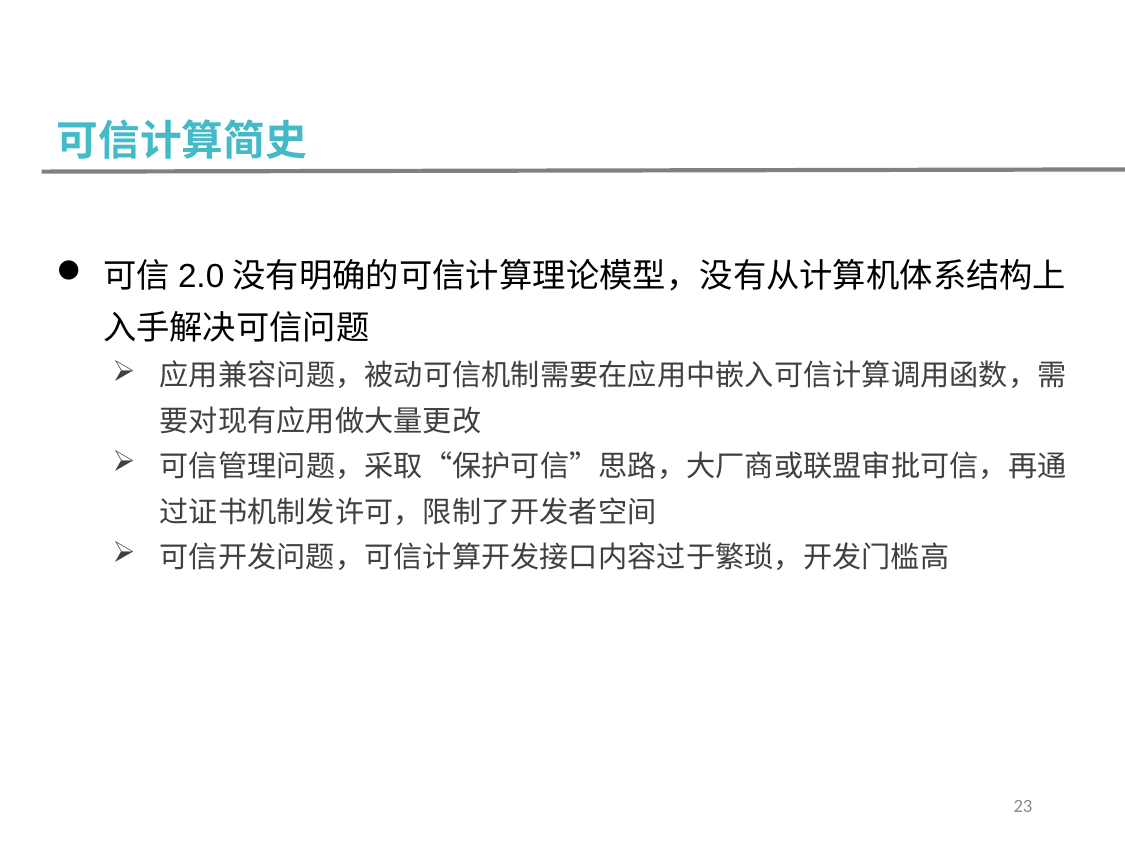

可信计算简史
可信2.0没有明确的可信计算理论模型，没有从计算机体系结构上入手解决可信问题
应用兼容问题，被动可信机制需要在应用中嵌入可信计算调用函数，需要对现有应用做大量更改
可信管理问题，采取“保护可信”思路，大厂商或联盟审批可信，再通过证书机制发许可，限制了开发者空间
可信开发问题，可信计算开发接口内容过于繁琐，开发门槛高
23